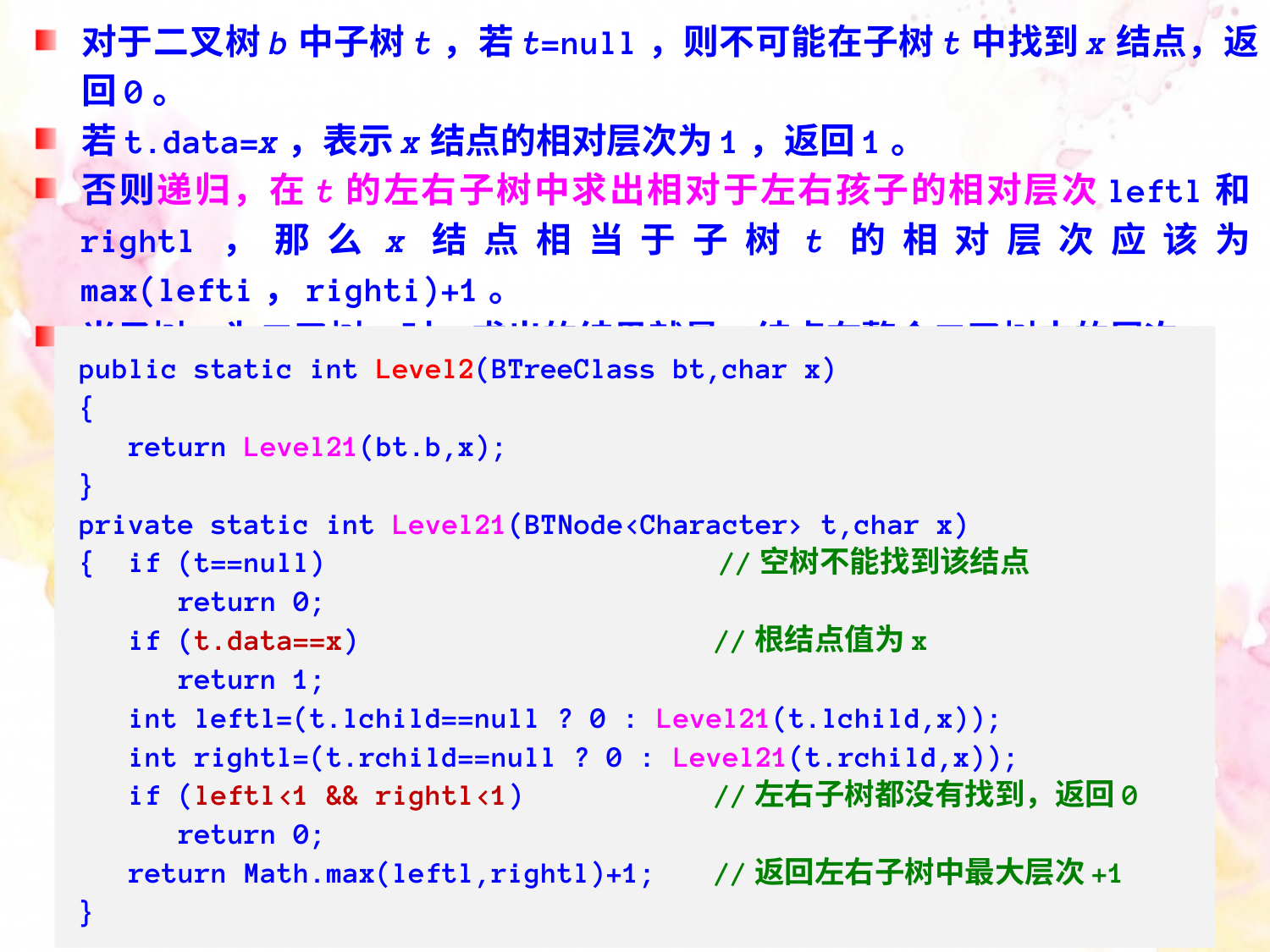

对于二叉树b中子树t，若t=null，则不可能在子树t中找到x结点，返回0。
若t.data=x，表示x结点的相对层次为1，返回1。
否则递归，在t的左右子树中求出相对于左右孩子的相对层次leftl和rightl，那么x结点相当于子树t的相对层次应该为max(lefti，righti)+1。
当子树t为二叉树b时，求出的结果就是x结点在整个二叉树中的层次。
public static int Level2(BTreeClass bt,char x)
{
   return Level21(bt.b,x);
}
private static int Level21(BTNode<Character> t,char x)
{  if (t==null)			        //空树不能找到该结点
      return 0;
   if (t.data==x)			//根结点值为x
      return 1;
   int leftl=(t.lchild==null ? 0 : Level21(t.lchild,x));
   int rightl=(t.rchild==null ? 0 : Level21(t.rchild,x));
   if (leftl<1 && rightl<1)		//左右子树都没有找到，返回0
      return 0;
   return Math.max(leftl,rightl)+1;	//返回左右子树中最大层次+1
}